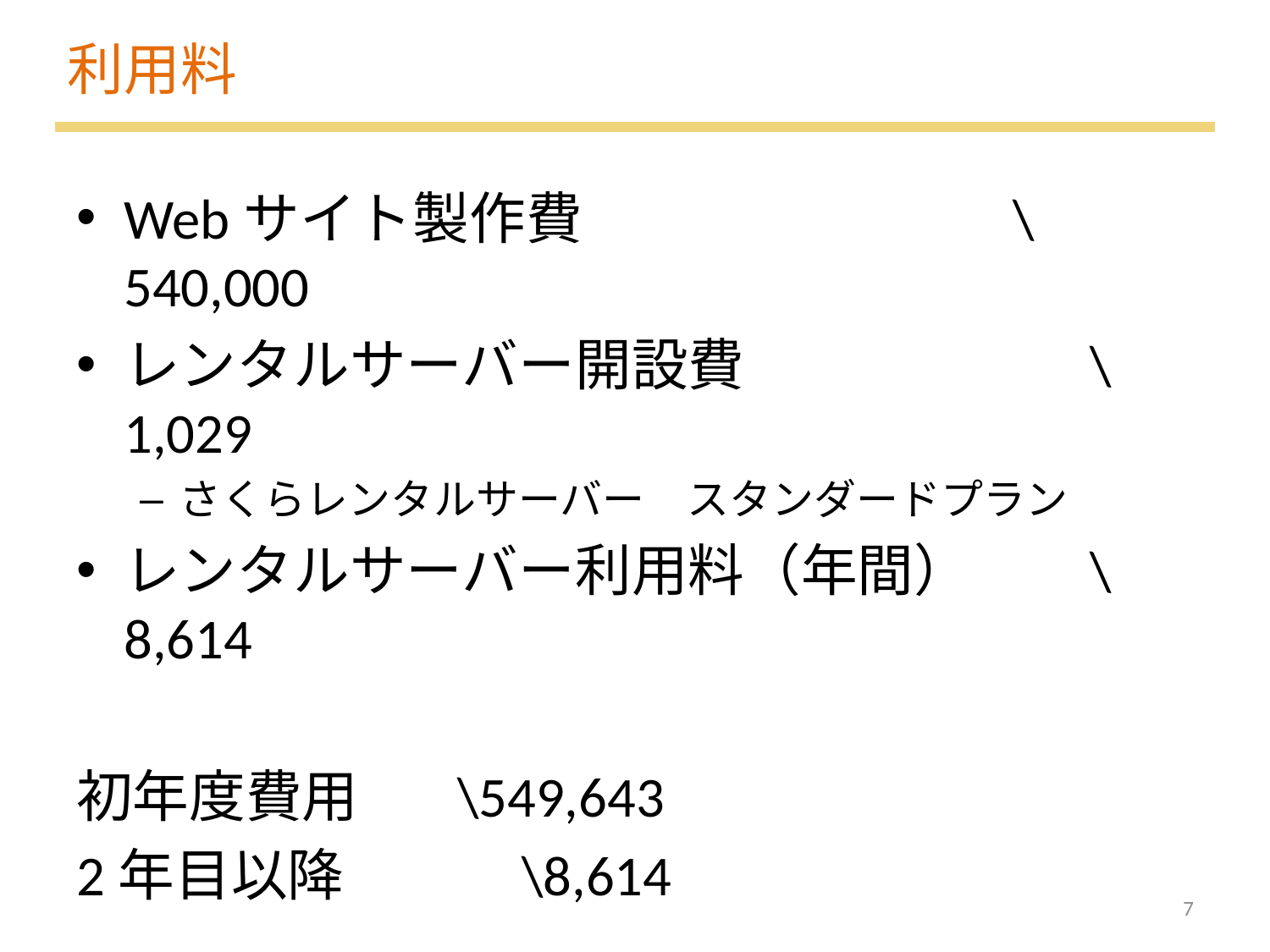

利用料
Webサイト製作費				\540,000
レンタルサーバー開設費			     \1,029
さくらレンタルサーバー　スタンダードプラン
レンタルサーバー利用料（年間）	     \8,614

初年度費用	\549,643
2年目以降	    \8,614
7